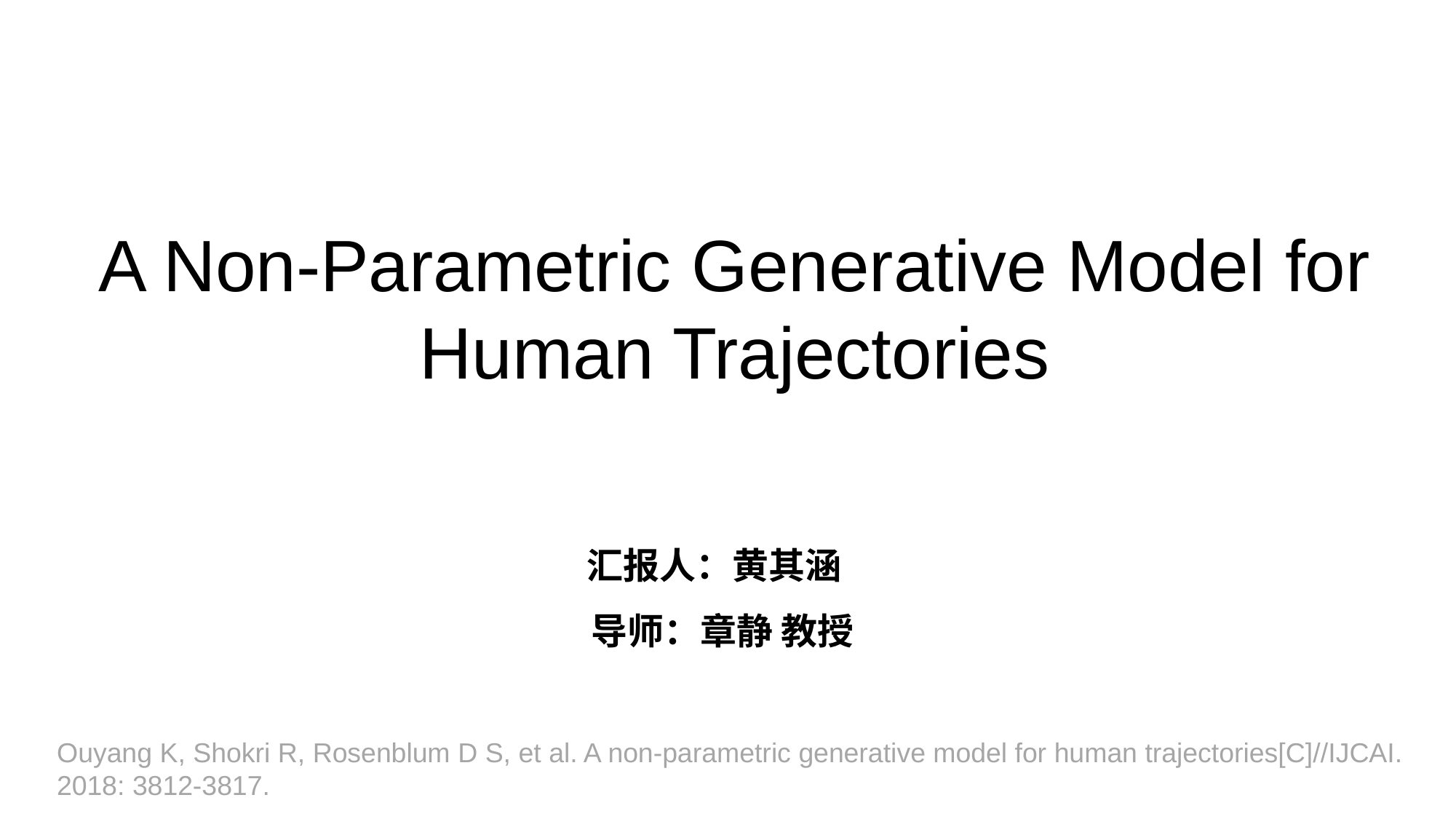

A Non-Parametric Generative Model for Human Trajectories
汇报人：黄其涵
 导师：章静 教授
Ouyang K, Shokri R, Rosenblum D S, et al. A non-parametric generative model for human trajectories[C]//IJCAI. 2018: 3812-3817.